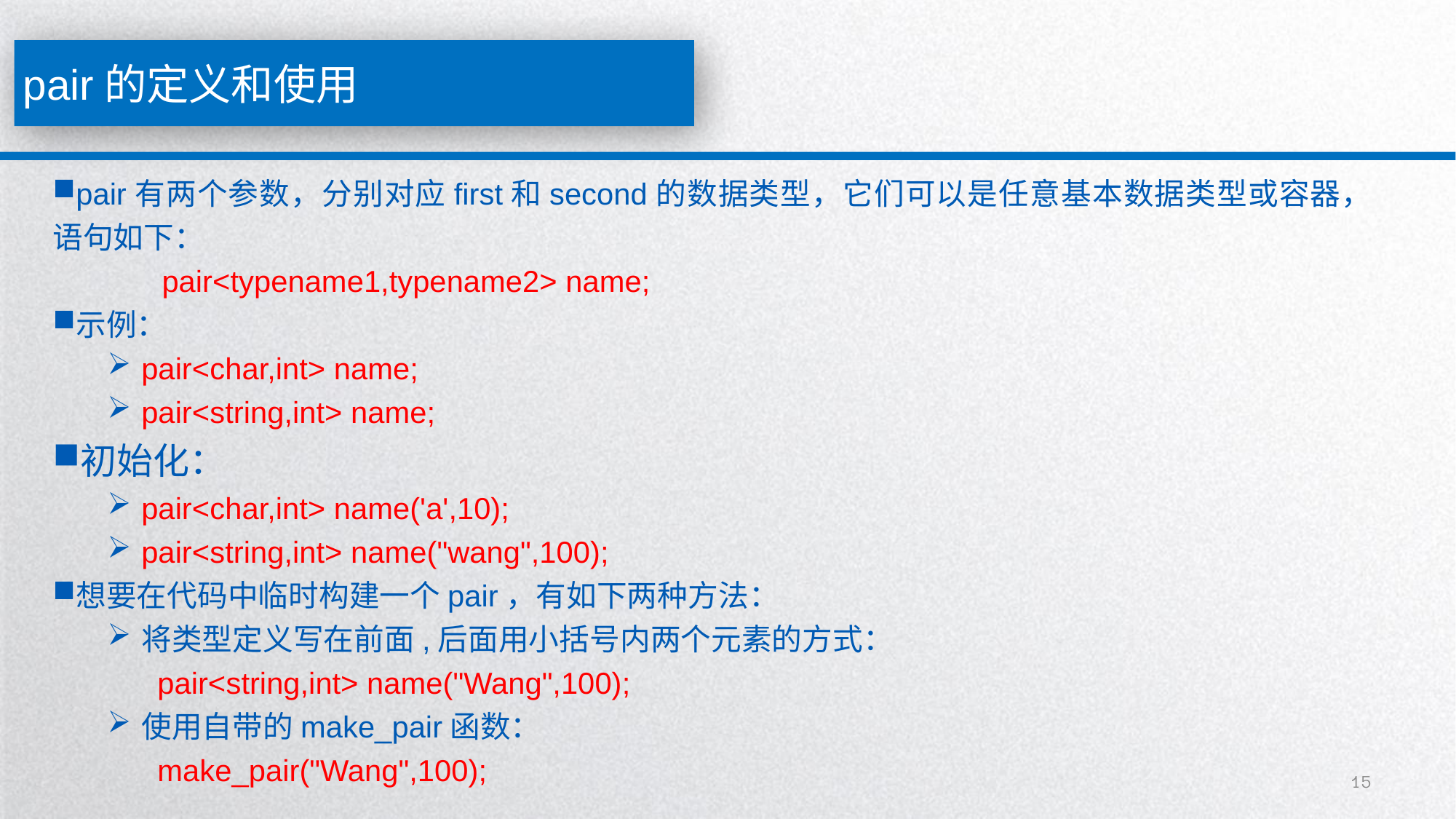

pair的定义和使用
pair有两个参数，分别对应first和second的数据类型，它们可以是任意基本数据类型或容器，语句如下：
	pair<typename1,typename2> name;
示例：
pair<char,int> name;
pair<string,int> name;
初始化：
pair<char,int> name('a',10);
pair<string,int> name("wang",100);
想要在代码中临时构建一个pair，有如下两种方法：
将类型定义写在前面,后面用小括号内两个元素的方式：
      pair<string,int> name("Wang",100);
使用自带的make_pair函数：
      make_pair("Wang",100);
15